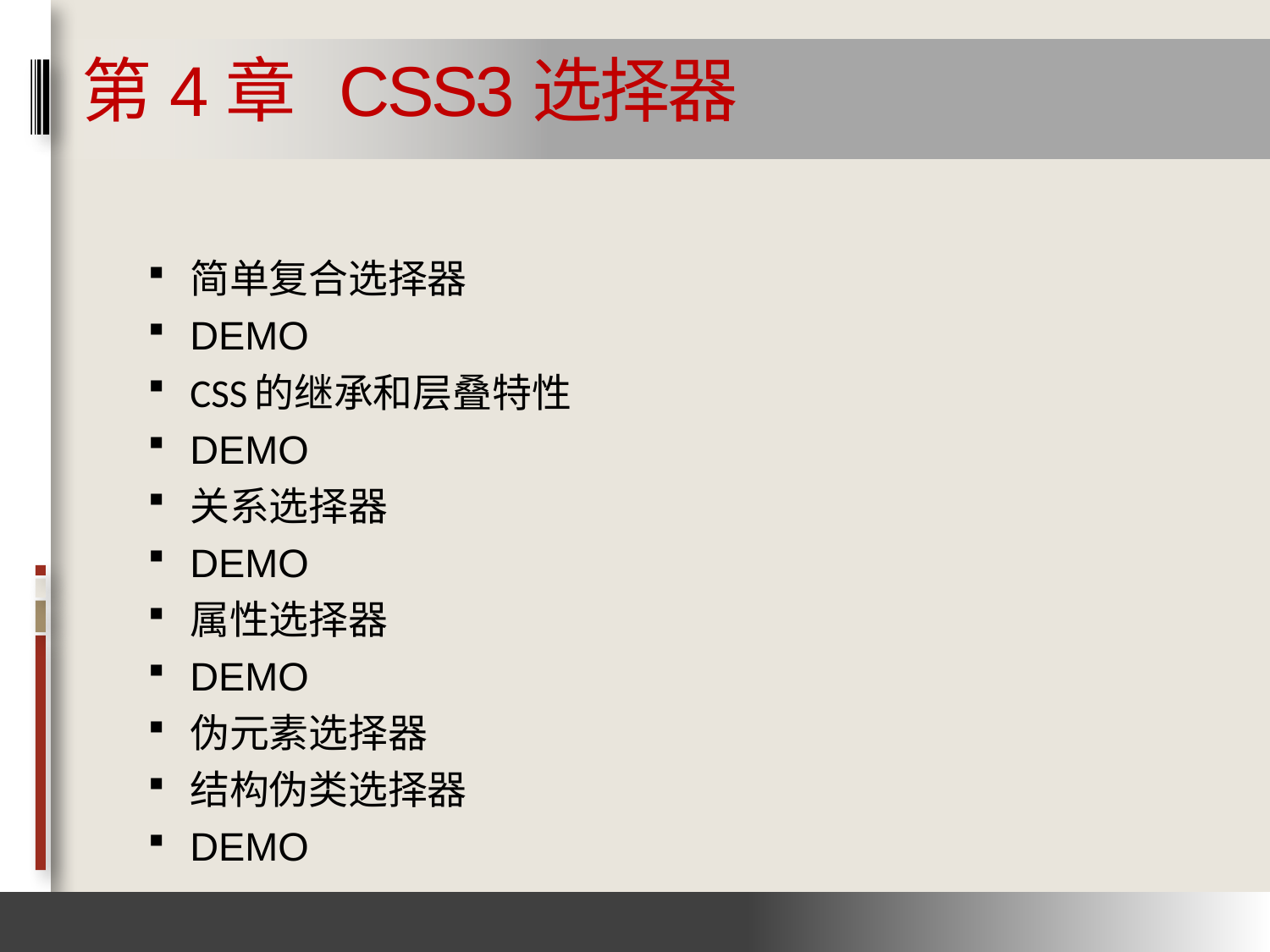

# 第4章  CSS3选择器
简单复合选择器
DEMO
CSS的继承和层叠特性
DEMO
关系选择器
DEMO
属性选择器
DEMO
伪元素选择器
结构伪类选择器
DEMO